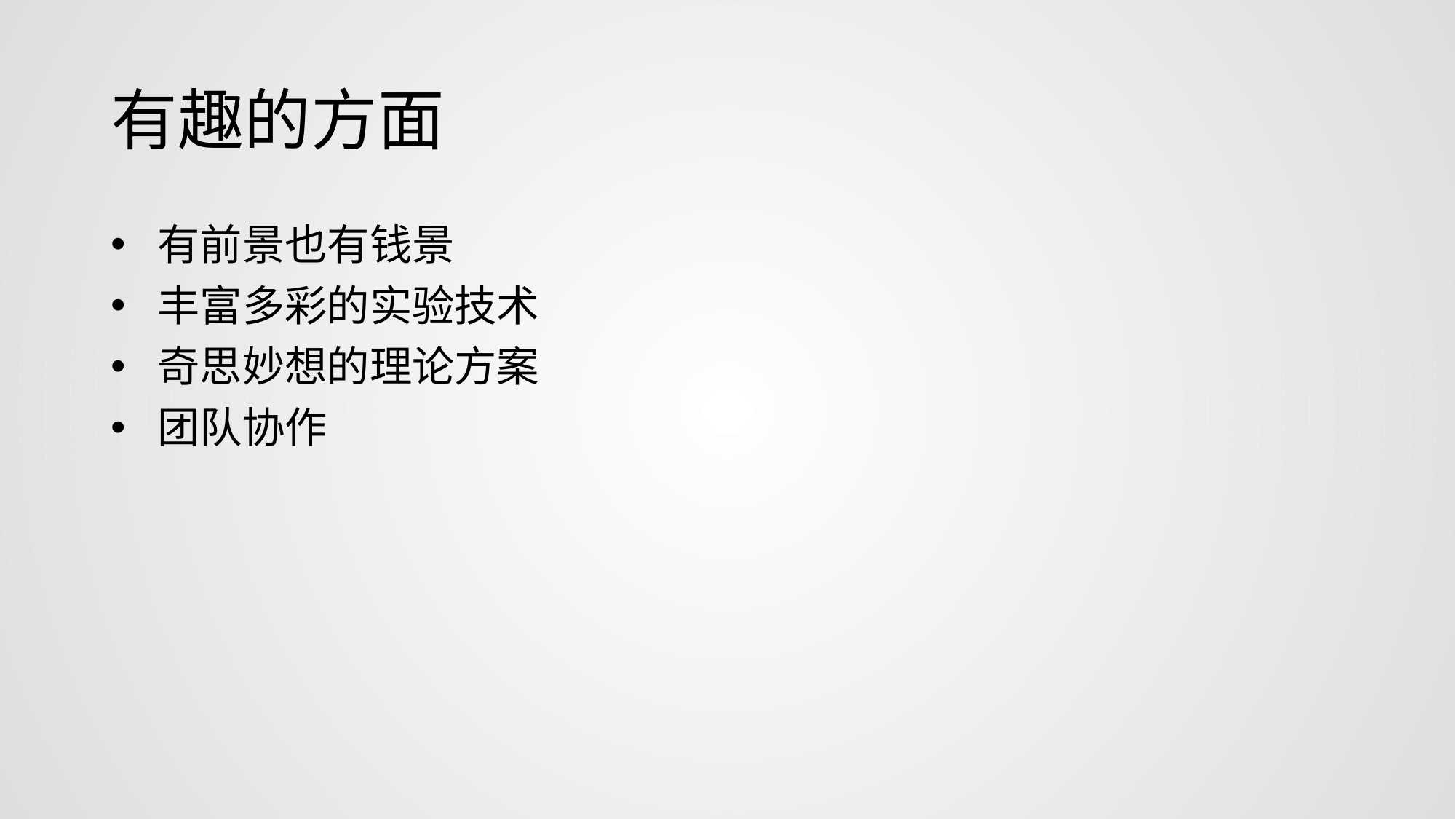

# 有趣的方面
 有前景也有钱景
 丰富多彩的实验技术
 奇思妙想的理论方案
 团队协作